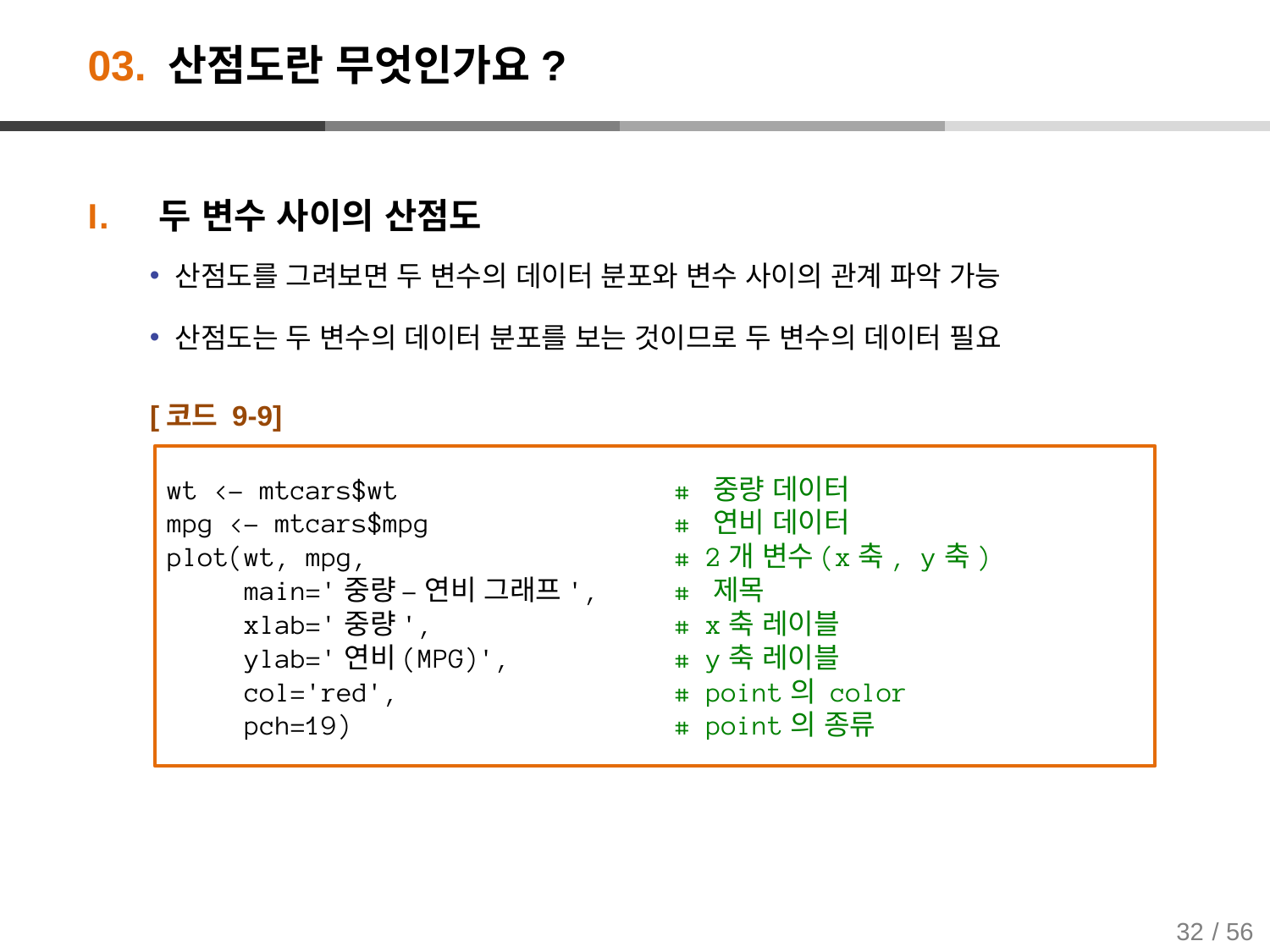

# 03. 산점도란 무엇인가요?
두 변수 사이의 산점도
산점도를 그려보면 두 변수의 데이터 분포와 변수 사이의 관계 파악 가능
산점도는 두 변수의 데이터 분포를 보는 것이므로 두 변수의 데이터 필요

[코드 9-9]

wt <- mtcars$wt 			# 중량 데이터
mpg <- mtcars$mpg		# 연비 데이터
plot(wt, mpg, 			# 2개 변수(x축, y축)
     main='중량-연비 그래프', 	# 제목
     xlab='중량', 		# x축 레이블
     ylab='연비(MPG)', 		# y축 레이블
     col='red', 			# point의 color
     pch=19) 			# point의 종류